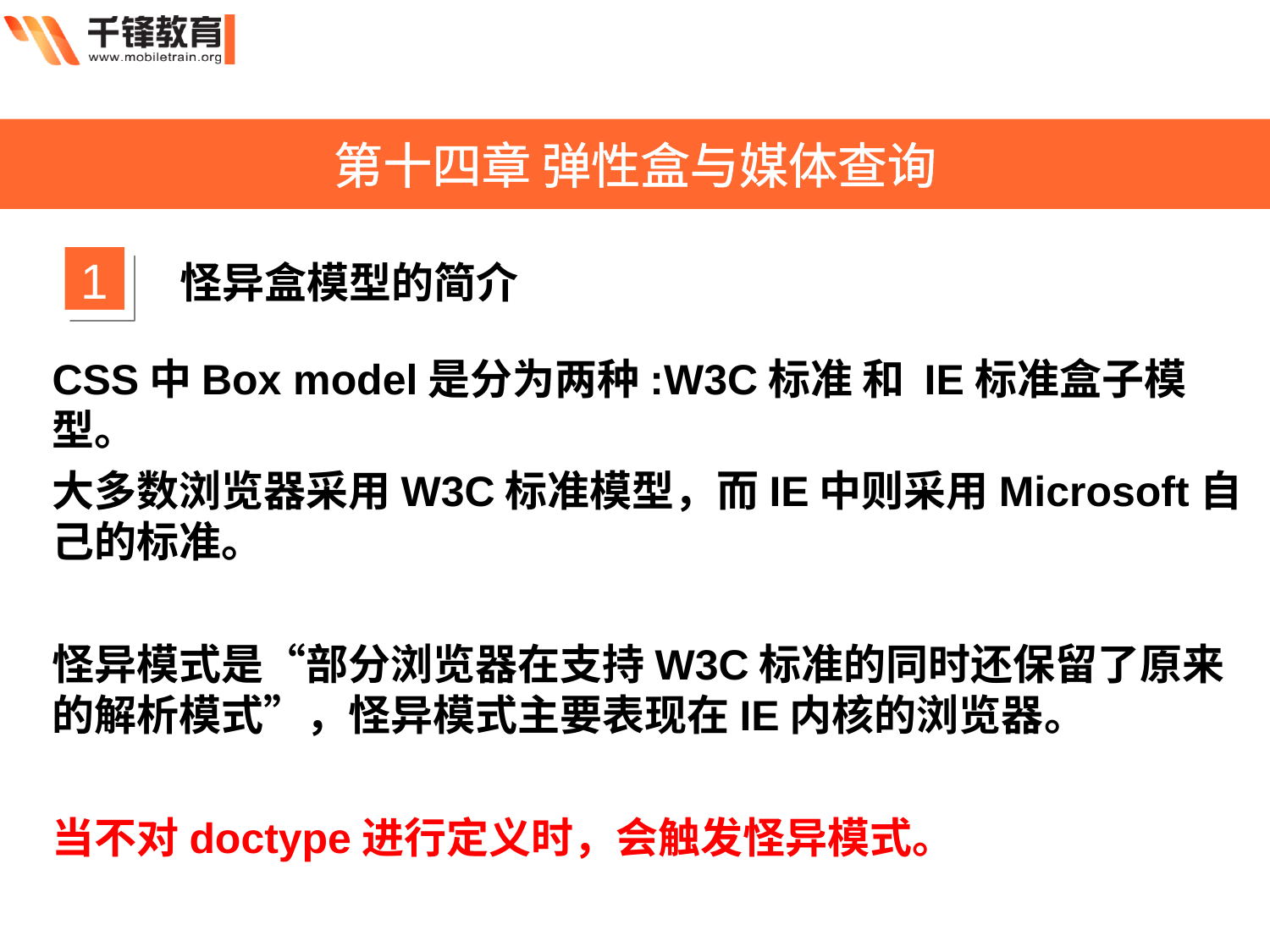

第十四章 弹性盒与媒体查询
1

怪异盒模型的简介

CSS中Box model是分为两种:W3C标准 和 IE标准盒子模型。
大多数浏览器采用W3C标准模型，而IE中则采用Microsoft自己的标准。

怪异模式是“部分浏览器在支持W3C标准的同时还保留了原来的解析模式”，怪异模式主要表现在IE内核的浏览器。

当不对doctype进行定义时，会触发怪异模式。